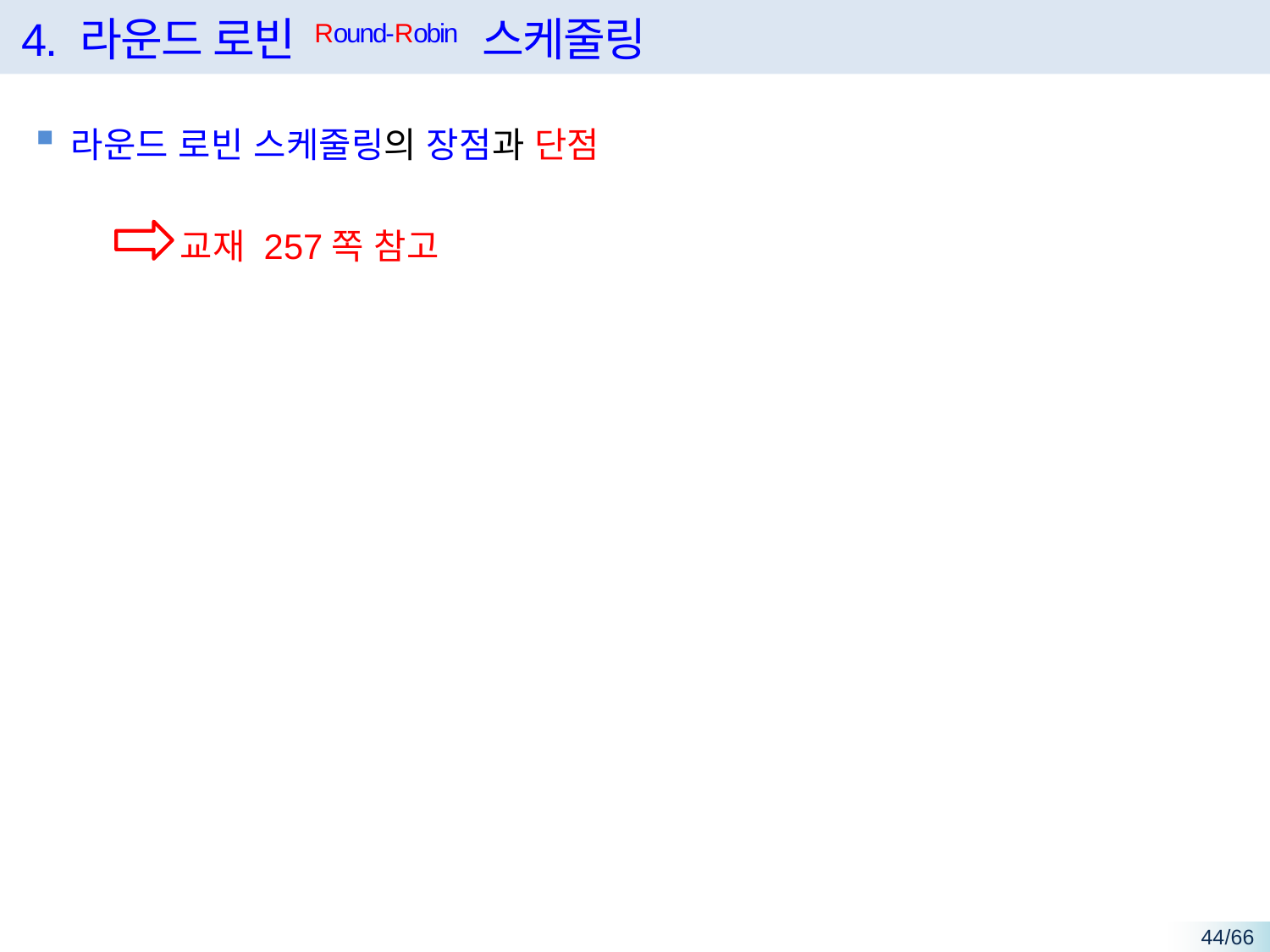

# 4. 라운드 로빈 Round-Robin 스케줄링
라운드 로빈 스케줄링의 장점과 단점
           교재 257쪽 참고